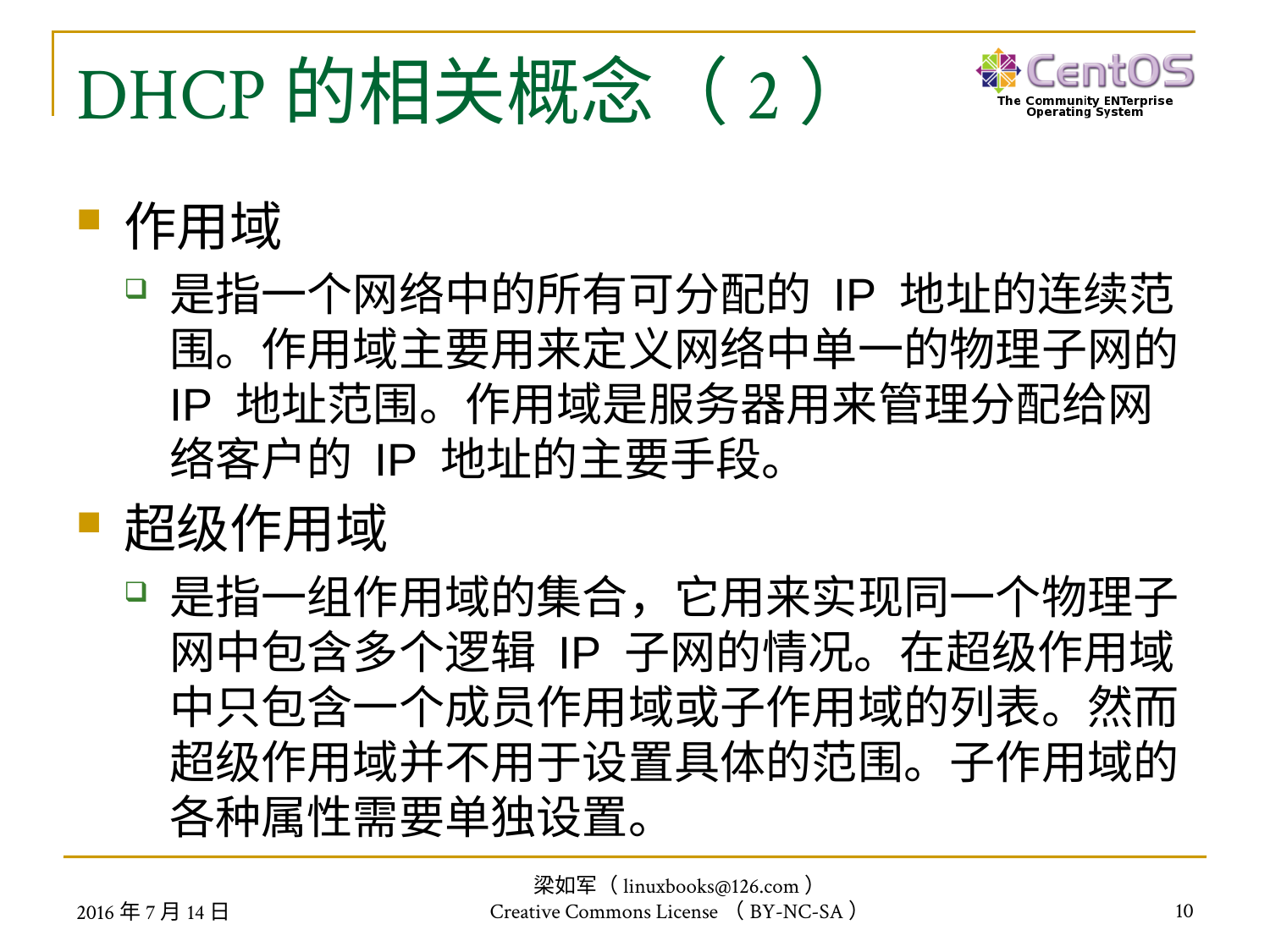

# DHCP的相关概念（2）
作用域
是指一个网络中的所有可分配的 IP 地址的连续范围。作用域主要用来定义网络中单一的物理子网的 IP 地址范围。作用域是服务器用来管理分配给网络客户的 IP 地址的主要手段。
超级作用域
是指一组作用域的集合，它用来实现同一个物理子网中包含多个逻辑 IP 子网的情况。在超级作用域中只包含一个成员作用域或子作用域的列表。然而超级作用域并不用于设置具体的范围。子作用域的各种属性需要单独设置。
梁如军（linuxbooks@126.com）
Creative Commons License（BY-NC-SA）
2016年7月14日
10